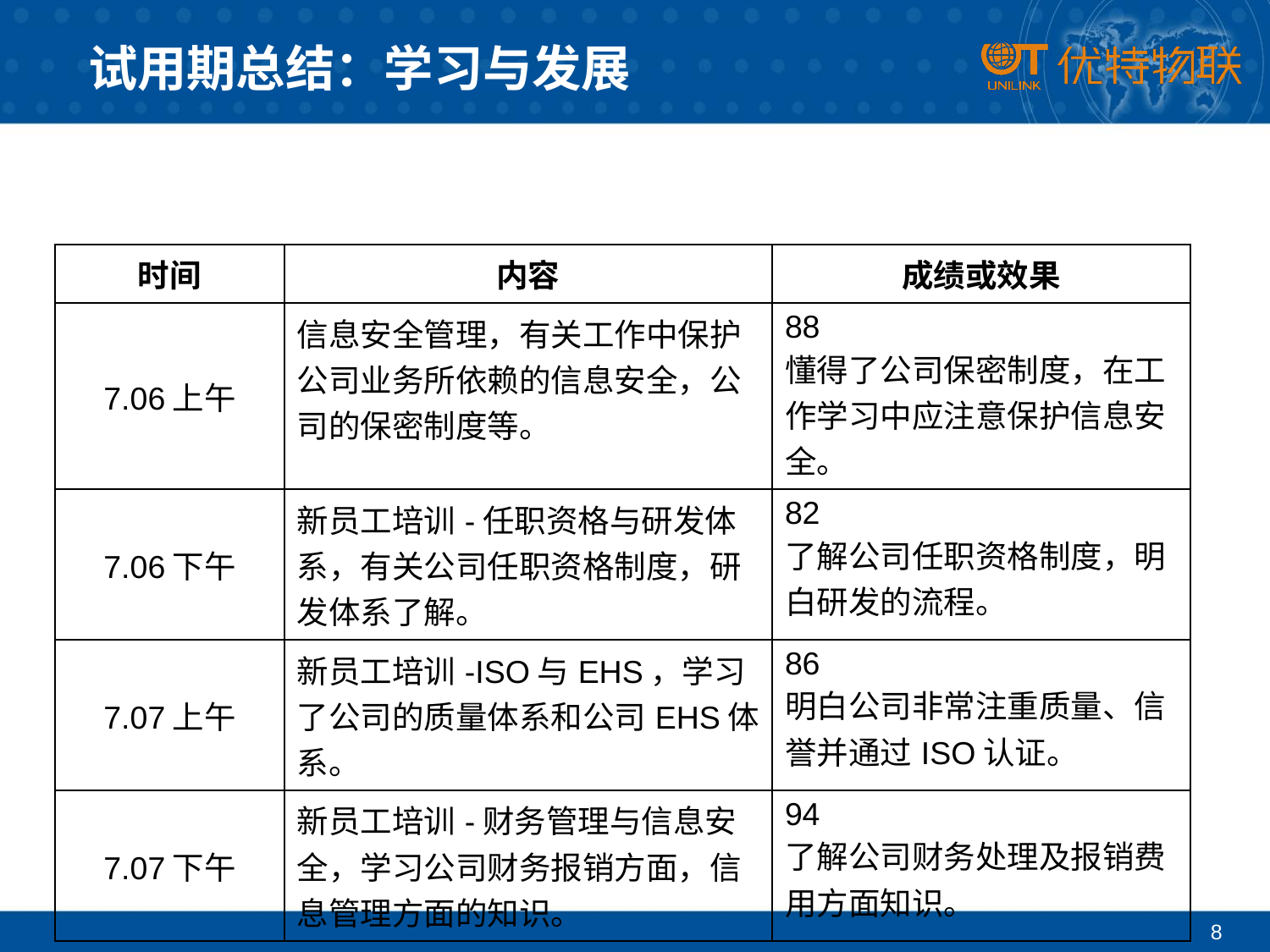

# 试用期总结：学习与发展

| 时间 | 内容 | 成绩或效果 |
| --- | --- | --- |
| 7.06上午 | 信息安全管理，有关工作中保护公司业务所依赖的信息安全，公司的保密制度等。 | 88 懂得了公司保密制度，在工作学习中应注意保护信息安全。 |
| 7.06下午 | 新员工培训-任职资格与研发体系，有关公司任职资格制度，研发体系了解。 | 82 了解公司任职资格制度，明白研发的流程。 |
| 7.07上午 | 新员工培训-ISO与EHS，学习了公司的质量体系和公司EHS体系。 | 86 明白公司非常注重质量、信誉并通过ISO认证。 |
| 7.07下午 | 新员工培训-财务管理与信息安全，学习公司财务报销方面，信息管理方面的知识。 | 94 了解公司财务处理及报销费用方面知识。 |
8